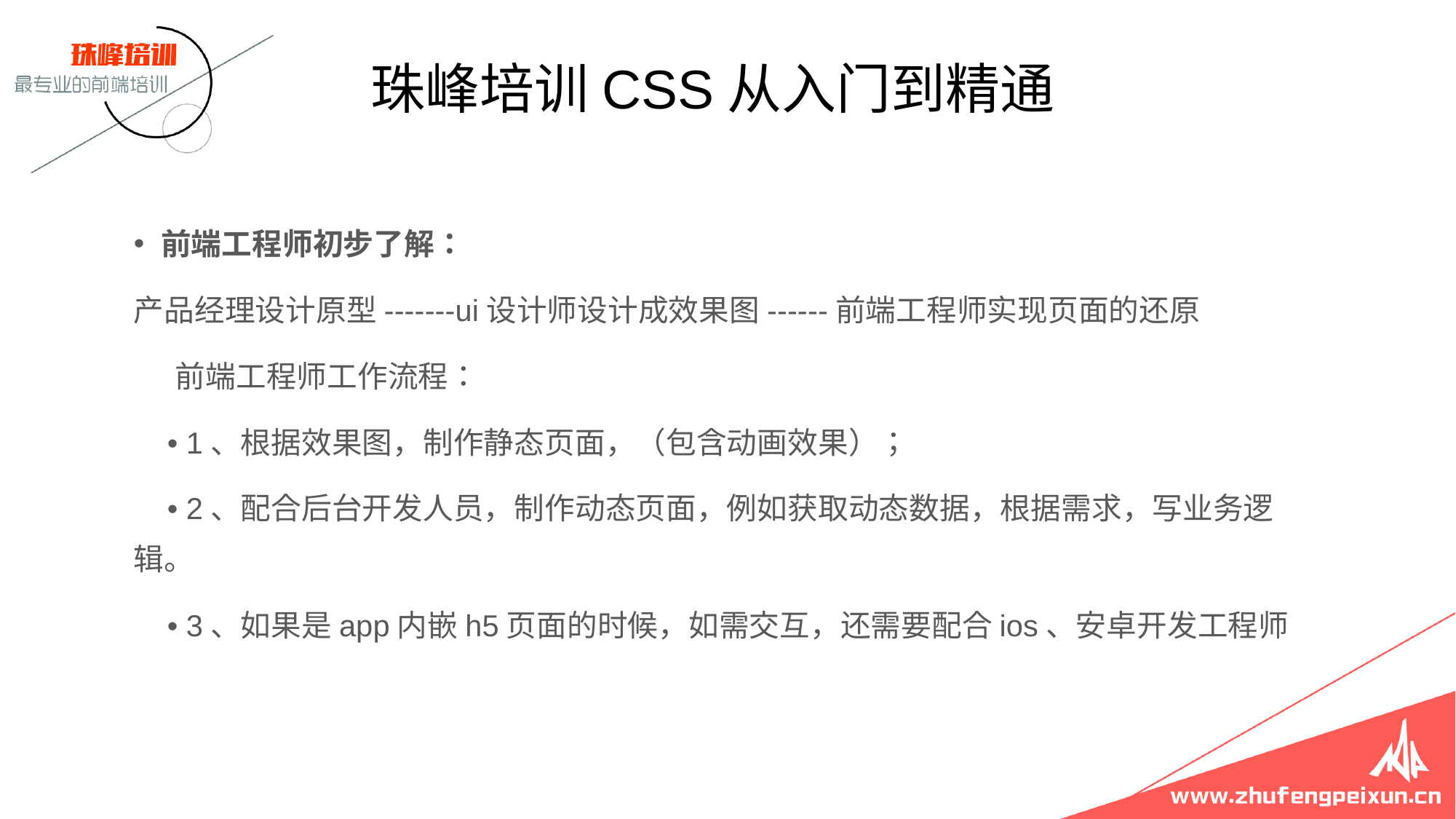

珠峰培训CSS从入门到精通

# 前端工程师初步了解：
产品经理设计原型-------ui设计师设计成效果图------前端工程师实现页面的还原
    前端工程师工作流程：
    • 1、根据效果图，制作静态页面，（包含动画效果）；
    • 2、配合后台开发人员，制作动态页面，例如获取动态数据，根据需求，写业务逻辑。
    • 3、如果是app内嵌h5页面的时候，如需交互，还需要配合ios、安卓开发工程师